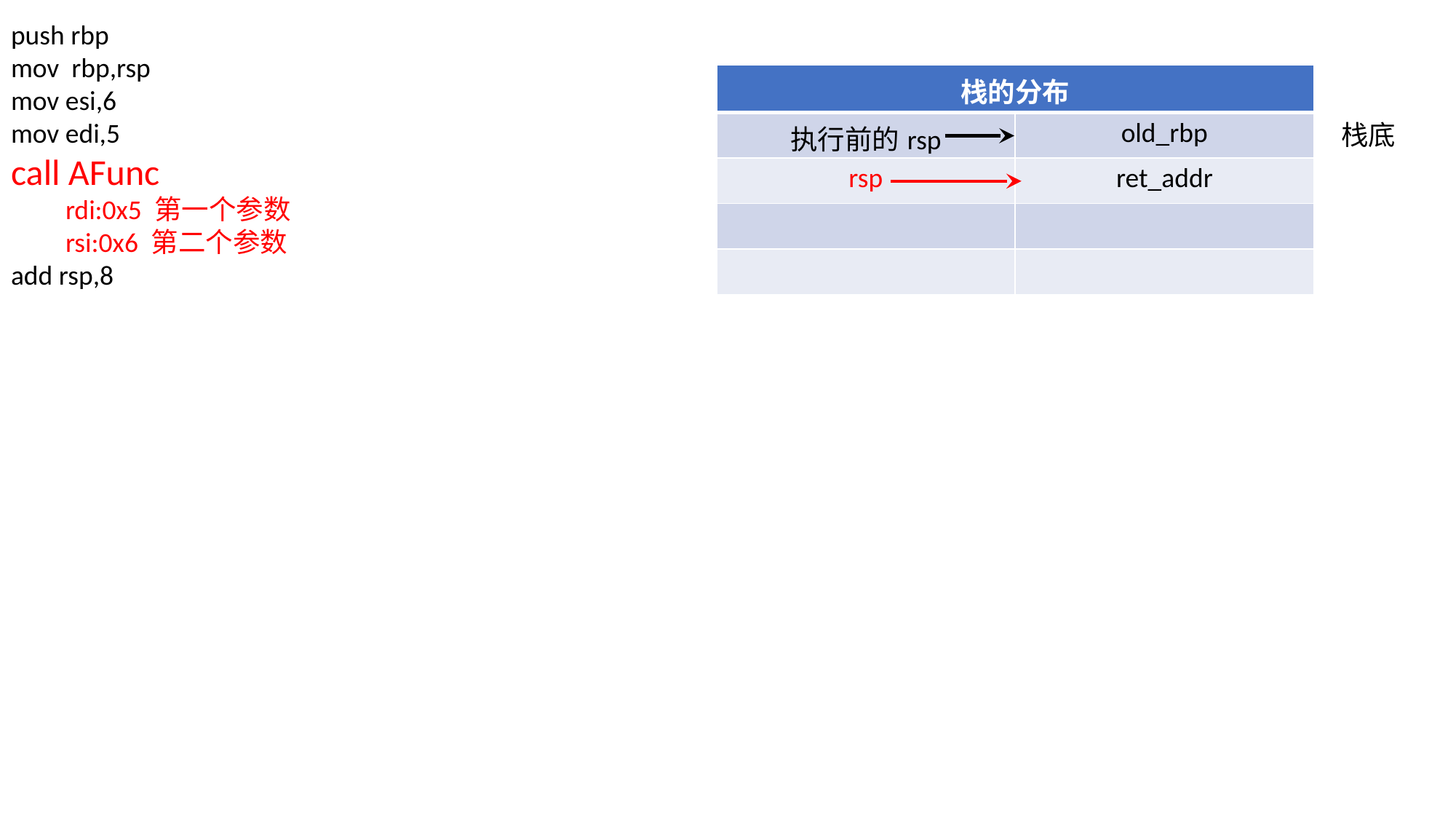

push rbp
mov  rbp,rsp
mov esi,6
mov edi,5
call AFunc
rdi:0x5 第一个参数
rsi:0x6 第二个参数
add rsp,8

| 栈的分布 |  |
| --- | --- |
| 执行前的rsp | old\_rbp |
| rsp | ret\_addr |
|  |  |
|  |  |
栈底